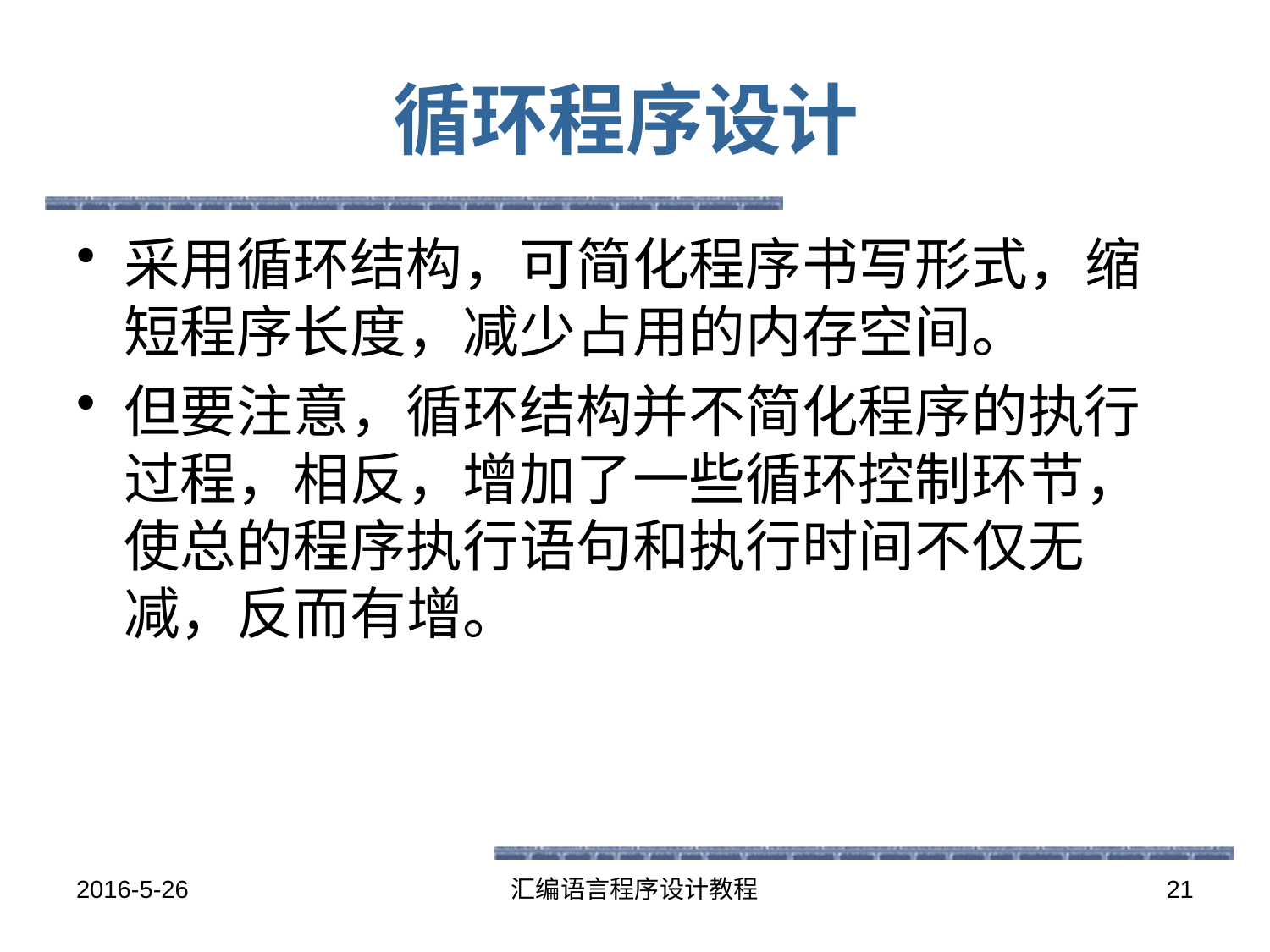

# 循环程序设计
采用循环结构，可简化程序书写形式，缩短程序长度，减少占用的内存空间。
但要注意，循环结构并不简化程序的执行过程，相反，增加了一些循环控制环节，使总的程序执行语句和执行时间不仅无减，反而有增。
2016-5-26
汇编语言程序设计教程
21